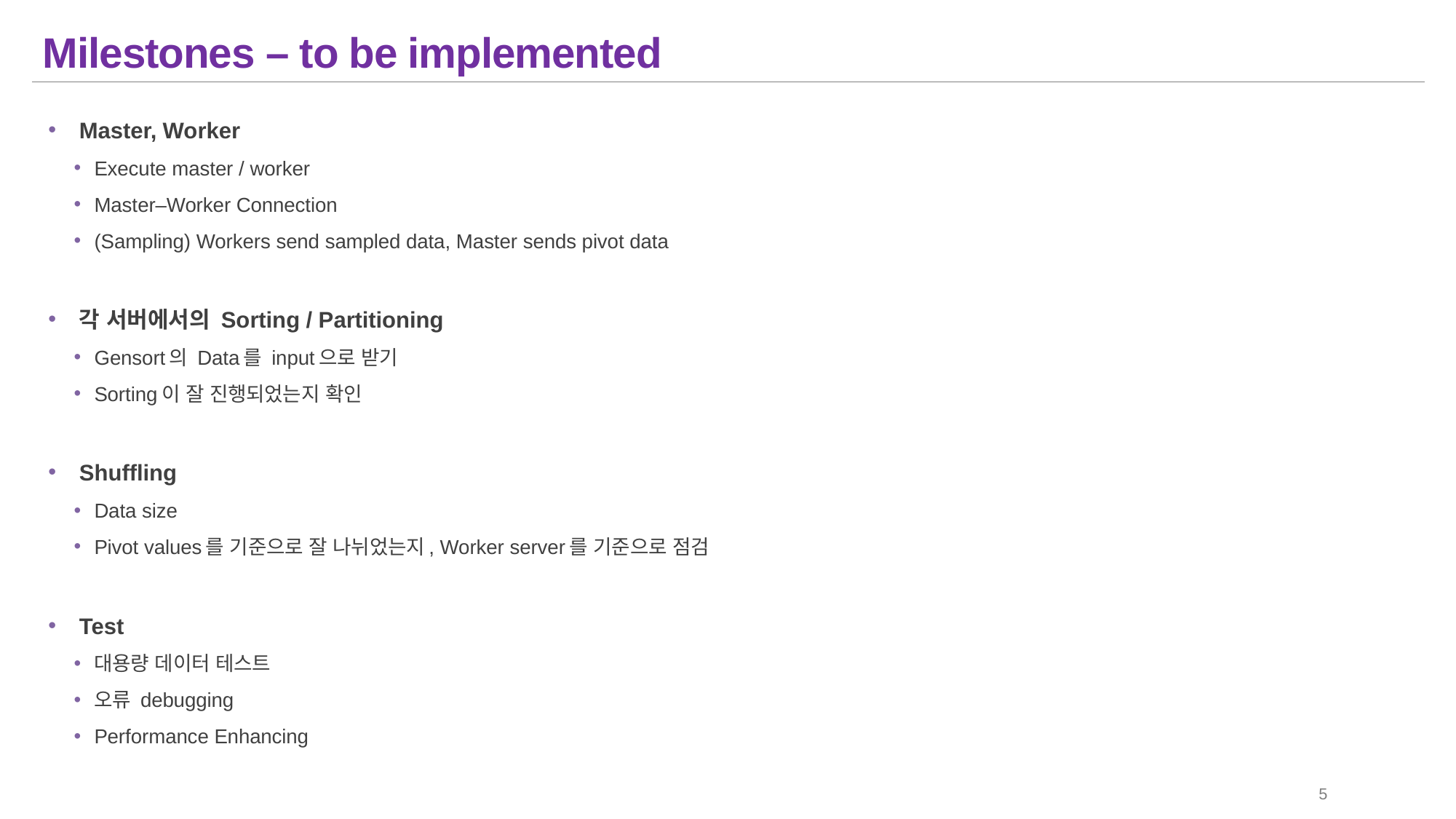

# Milestones – to be implemented
Master, Worker
Execute master / worker
Master–Worker Connection
(Sampling) Workers send sampled data, Master sends pivot data

각 서버에서의 Sorting / Partitioning
Gensort의 Data를 input으로 받기
Sorting이 잘 진행되었는지 확인

Shuffling
Data size
Pivot values를 기준으로 잘 나뉘었는지, Worker server를 기준으로 점검

Test
대용량 데이터 테스트
오류 debugging
Performance Enhancing

5